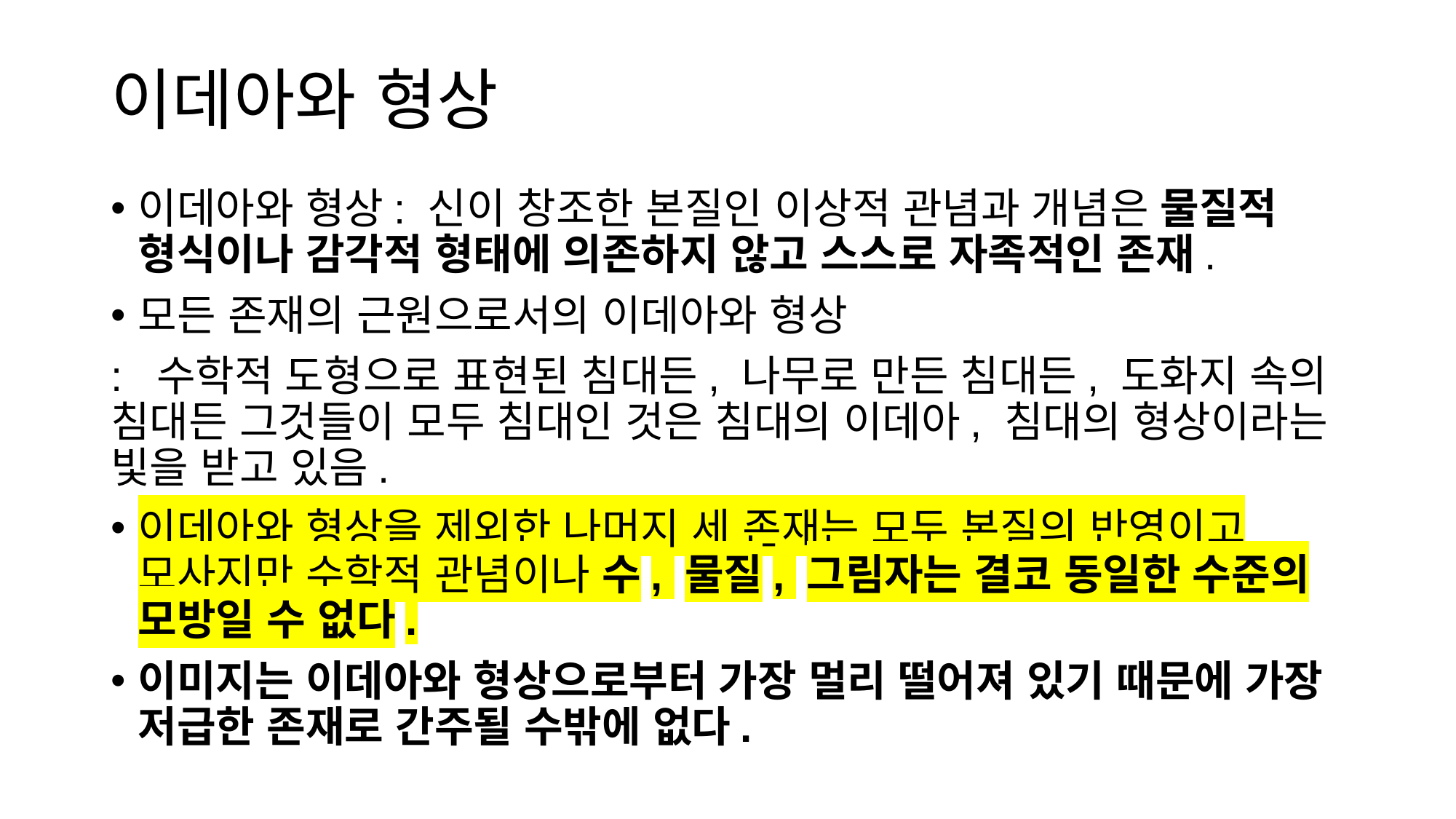

# 이데아와 형상
이데아와 형상: 신이 창조한 본질인 이상적 관념과 개념은 물질적 형식이나 감각적 형태에 의존하지 않고 스스로 자족적인 존재.
모든 존재의 근원으로서의 이데아와 형상
:  수학적 도형으로 표현된 침대든, 나무로 만든 침대든, 도화지 속의 침대든 그것들이 모두 침대인 것은 침대의 이데아, 침대의 형상이라는 빛을 받고 있음.
이데아와 형상을 제외한 나머지 세 존재는 모두 본질의 반영이고 모사지만 수학적 관념이나 수, 물질, 그림자는 결코 동일한 수준의 모방일 수 없다.
이미지는 이데아와 형상으로부터 가장 멀리 떨어져 있기 때문에 가장 저급한 존재로 간주될 수밖에 없다.